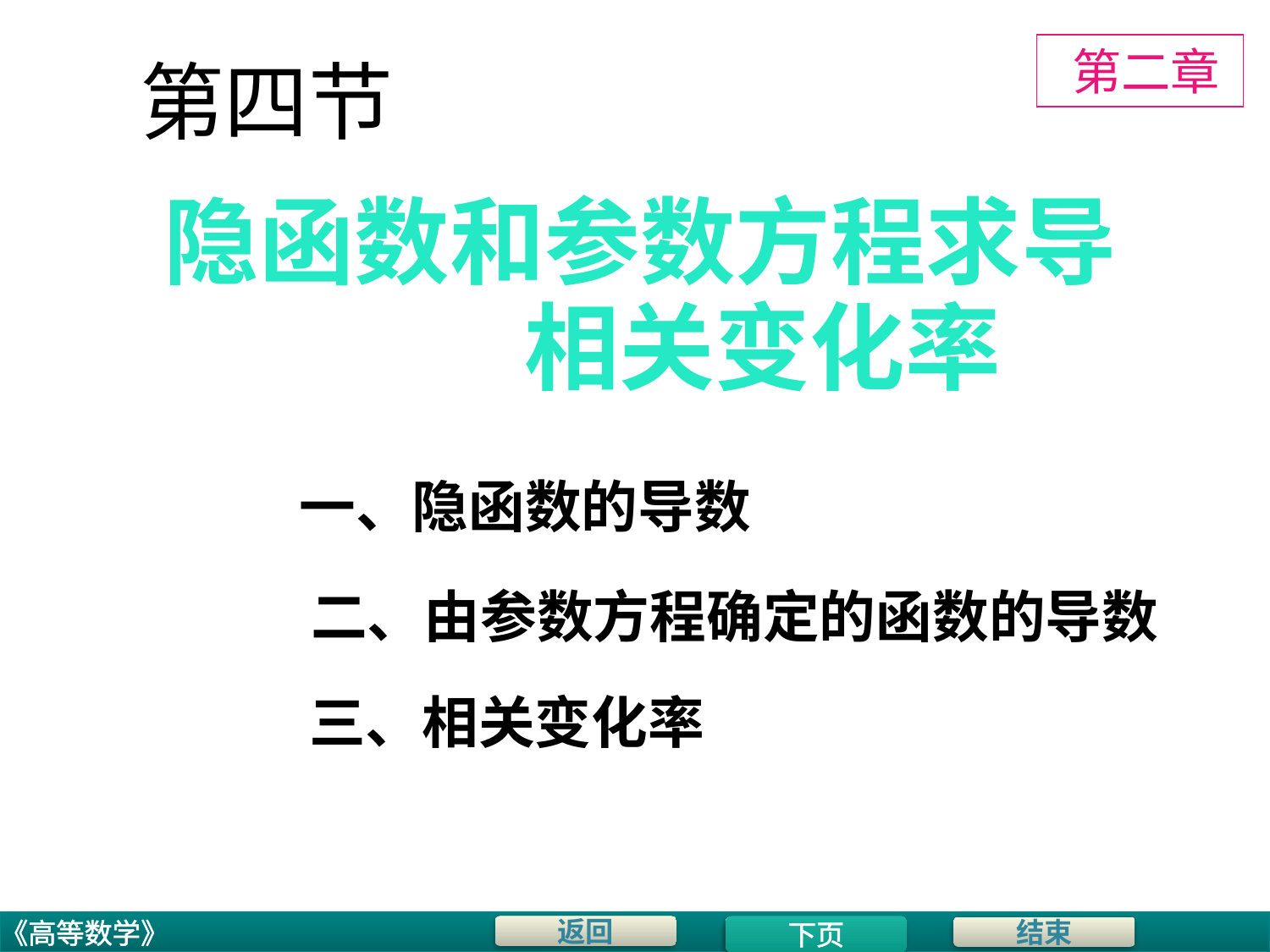

第二章
# 第四节
隐函数和参数方程求导
 相关变化率
一、隐函数的导数
二、由参数方程确定的函数的导数
三、相关变化率
下页